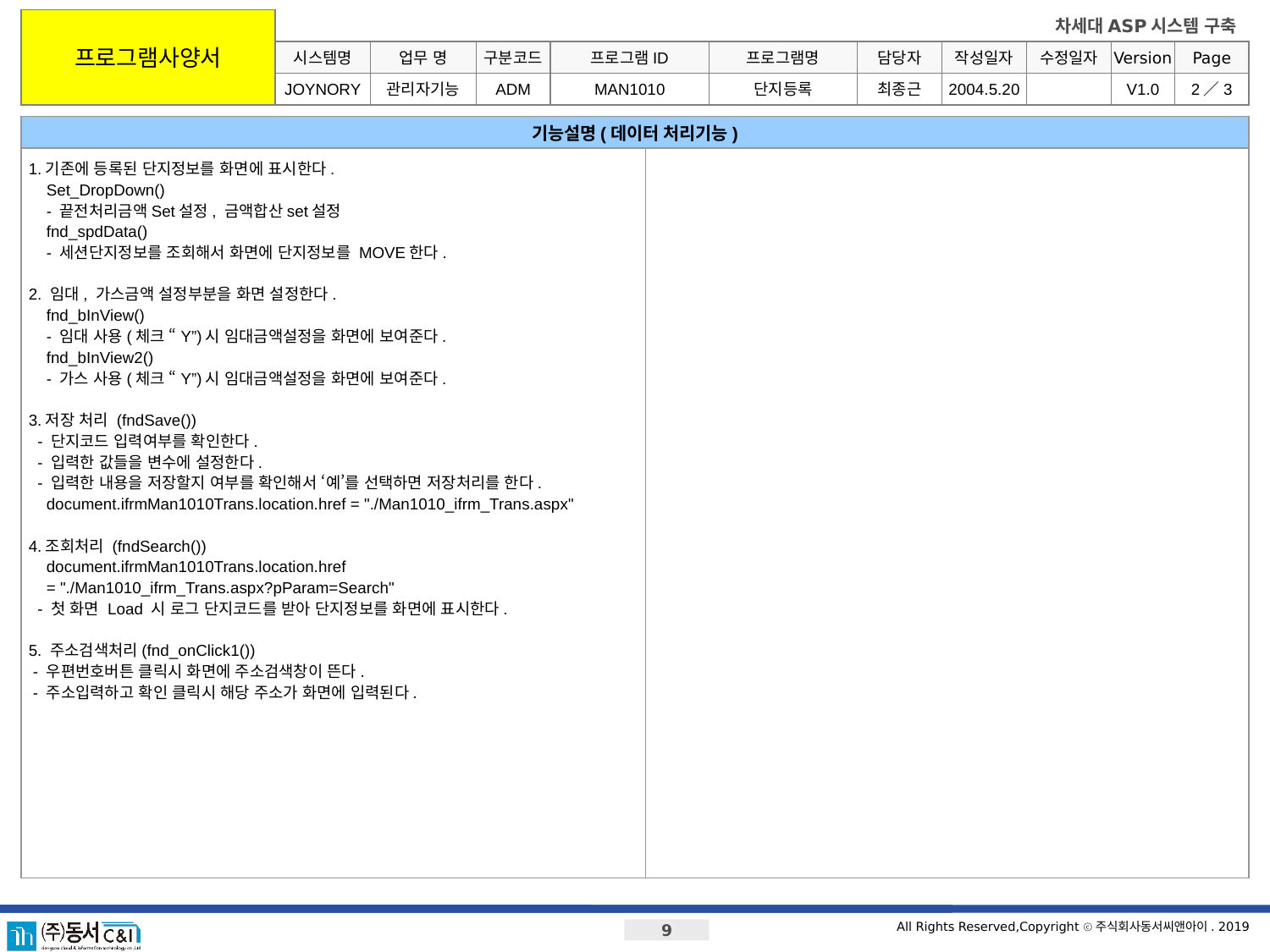

프로그램사양서
시스템명
업무 명
구분코드
프로그램ID
프로그램명
JOYNORY
관리자기능
ADM
MAN1010
단지등록
최종근
2004.5.20

V1.0
2／3
기능설명(데이터 처리기능)
1.기존에 등록된 단지정보를 화면에 표시한다.
    Set_DropDown()
    - 끝전처리금액Set설정, 금액합산set설정
    fnd_spdData()
    - 세션단지정보를 조회해서 화면에 단지정보를 MOVE한다.

2. 임대, 가스금액 설정부분을 화면 설정한다.
    fnd_bInView()
    - 임대 사용(체크 “Y”)시 임대금액설정을 화면에 보여준다.
    fnd_bInView2()
    - 가스 사용(체크 “Y”)시 임대금액설정을 화면에 보여준다.

3.저장 처리 (fndSave())
  - 단지코드 입력여부를 확인한다.
  - 입력한 값들을 변수에 설정한다.
  - 입력한 내용을 저장할지 여부를 확인해서 ‘예’를 선택하면 저장처리를 한다.
    document.ifrmMan1010Trans.location.href = "./Man1010_ifrm_Trans.aspx"

4.조회처리 (fndSearch())
    document.ifrmMan1010Trans.location.href
    = "./Man1010_ifrm_Trans.aspx?pParam=Search"
  - 첫 화면 Load 시 로그 단지코드를 받아 단지정보를 화면에 표시한다.

5. 주소검색처리(fnd_onClick1())
 - 우편번호버튼 클릭시 화면에 주소검색창이 뜬다.
 - 주소입력하고 확인 클릭시 해당 주소가 화면에 입력된다.